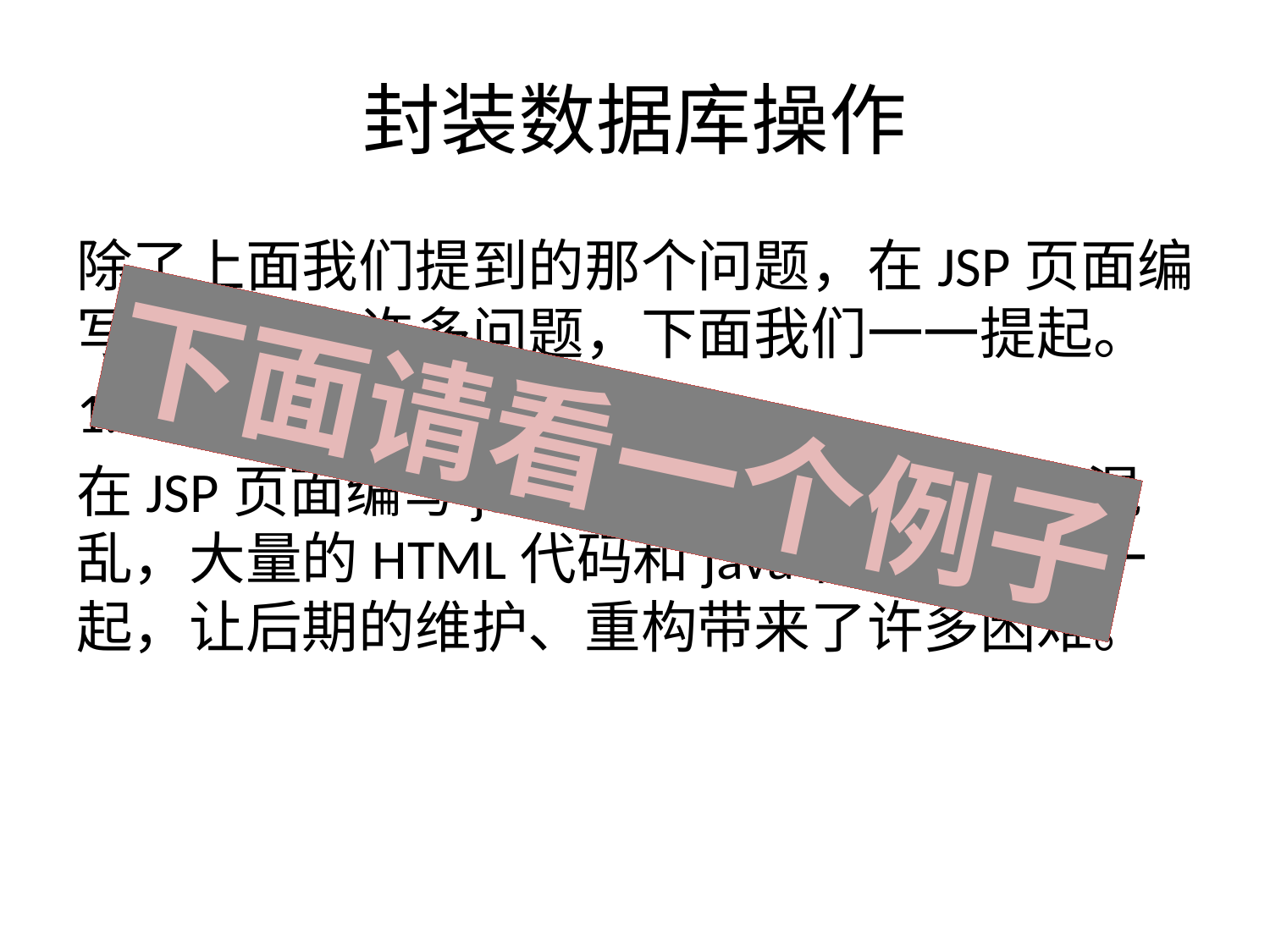

# 封装数据库操作
除了上面我们提到的那个问题，在JSP页面编写代码还有许多问题，下面我们一一提起。
1.结构混乱。
在JSP页面编写java代码会导致页面结构混乱，大量的HTML代码和java代码杂糅在一起，让后期的维护、重构带来了许多困难。
下面请看一个例子